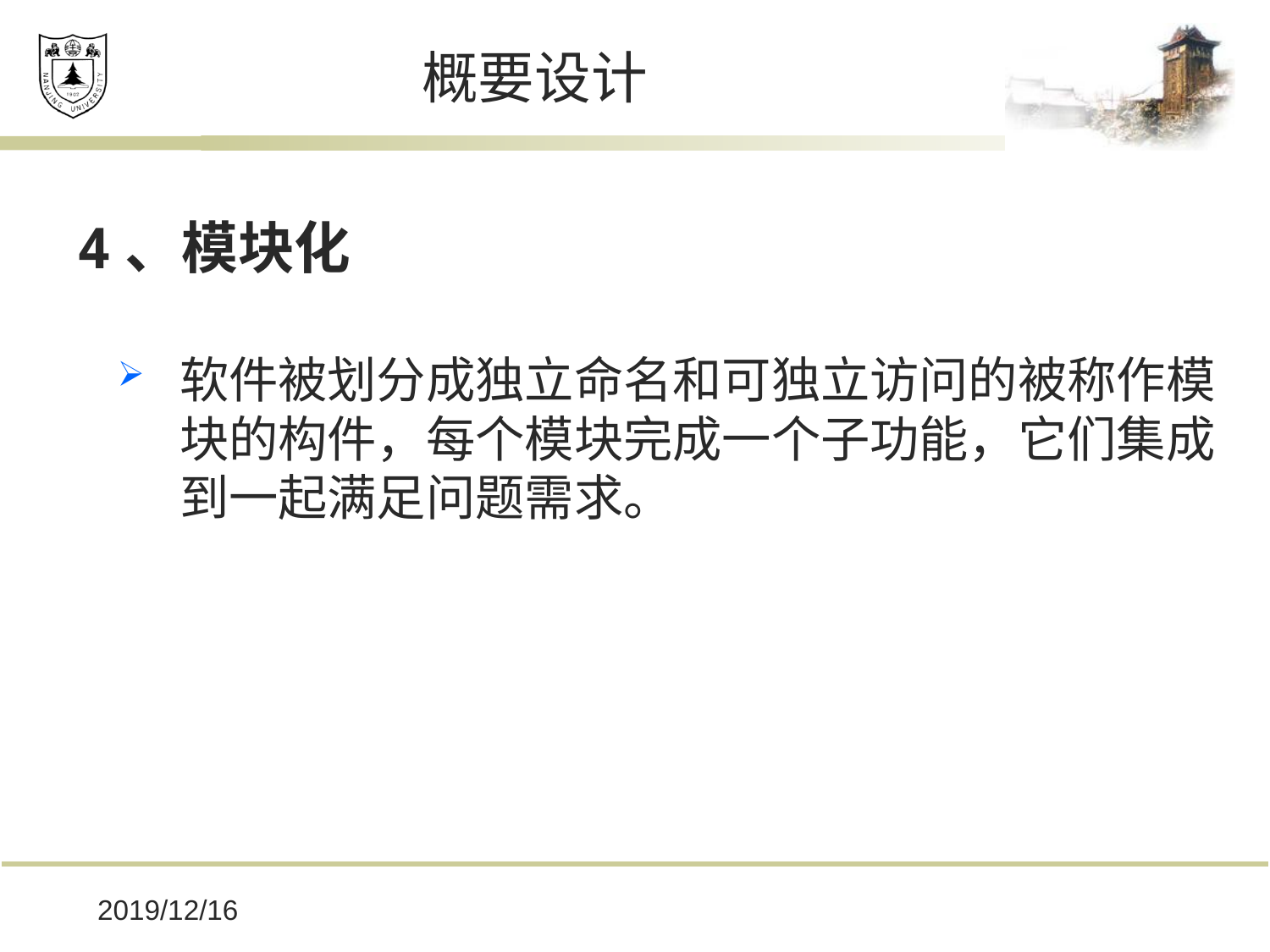

# 概要设计
4、模块化
软件被划分成独立命名和可独立访问的被称作模块的构件，每个模块完成一个子功能，它们集成到一起满足问题需求。
2019/12/16